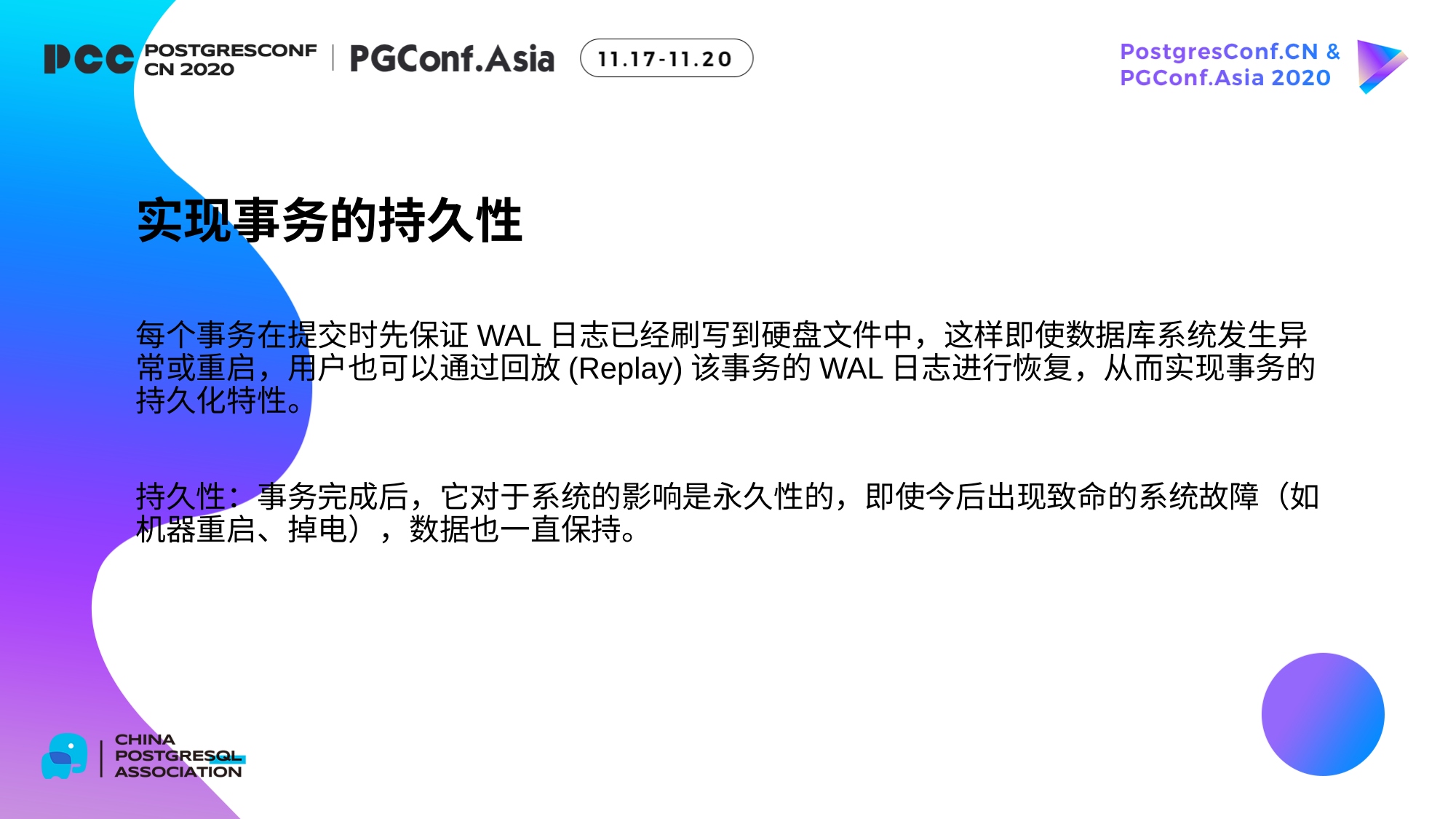

实现事务的持久性
每个事务在提交时先保证WAL日志已经刷写到硬盘文件中，这样即使数据库系统发生异常或重启，用户也可以通过回放(Replay)该事务的WAL日志进行恢复，从而实现事务的持久化特性。

持久性：事务完成后，它对于系统的影响是永久性的，即使今后出现致命的系统故障（如机器重启、掉电），数据也一直保持。